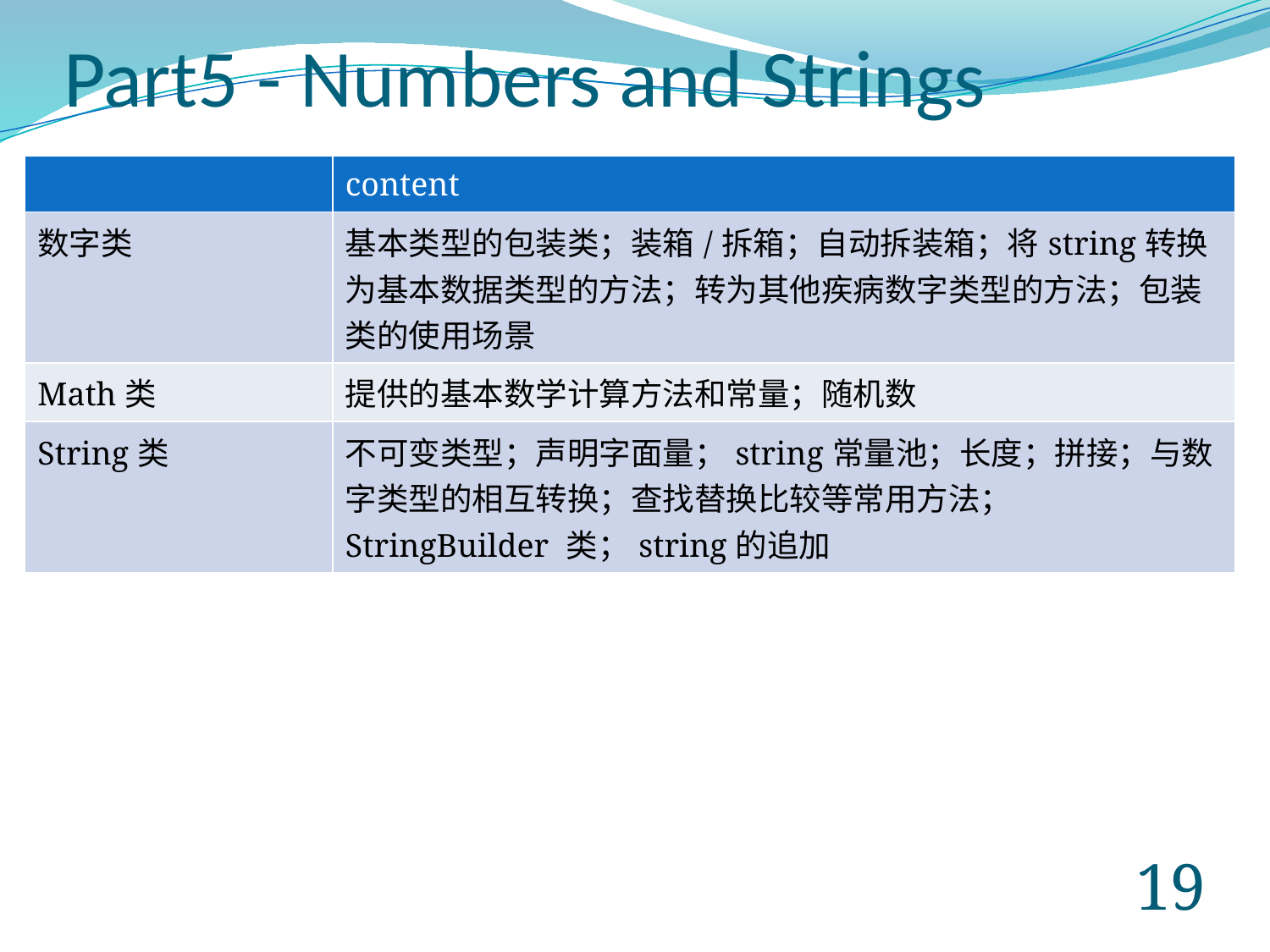

# Part5 - Numbers and Strings
|  | content |
| --- | --- |
| 数字类 | 基本类型的包装类；装箱/拆箱；自动拆装箱；将string转换为基本数据类型的方法；转为其他疾病数字类型的方法；包装类的使用场景 |
| Math类 | 提供的基本数学计算方法和常量；随机数 |
| String类 | 不可变类型；声明字面量；string常量池；长度；拼接；与数字类型的相互转换；查找替换比较等常用方法；StringBuilder 类；string的追加 |
19